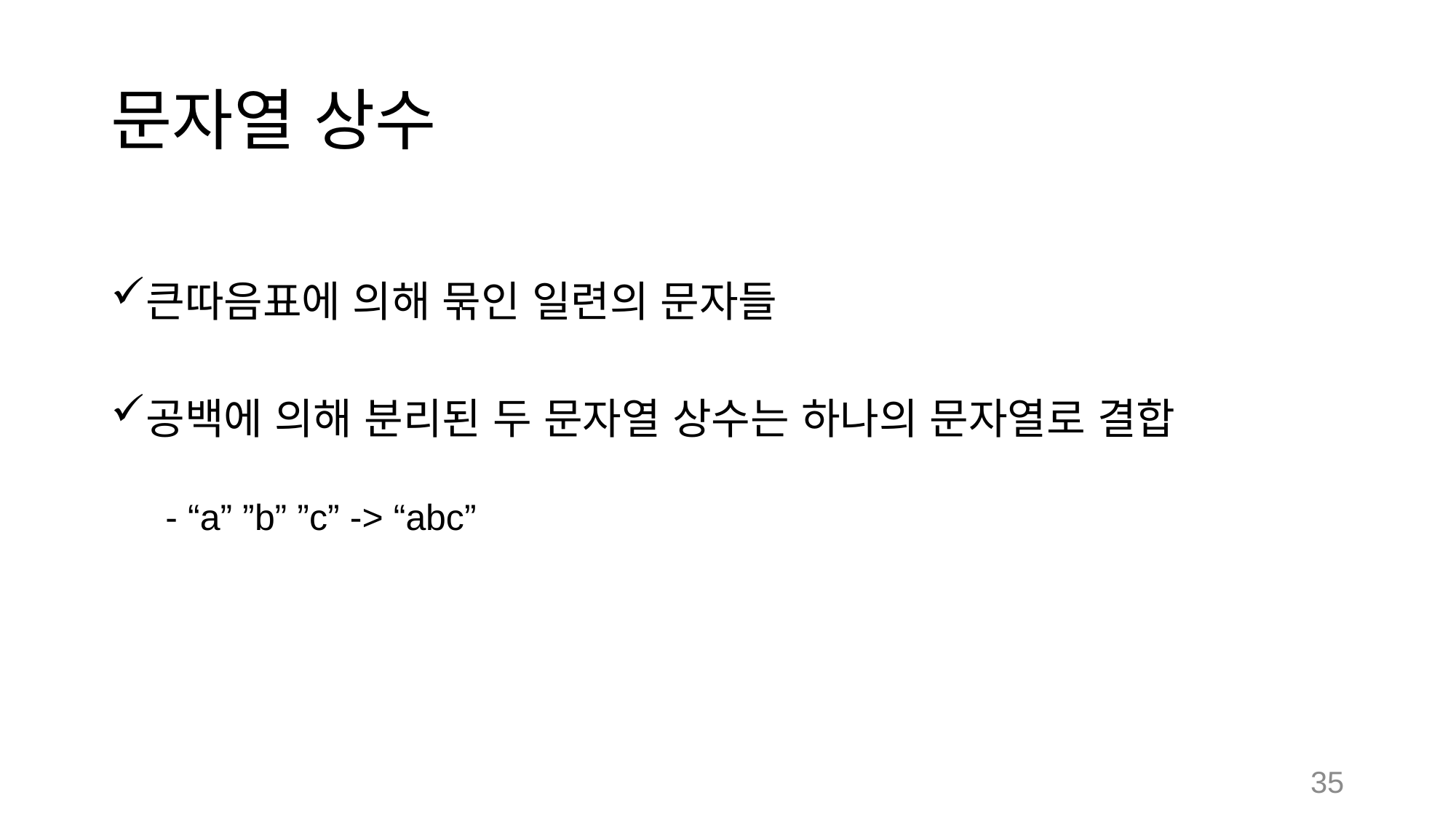

# 문자열 상수
큰따음표에 의해 묶인 일련의 문자들
공백에 의해 분리된 두 문자열 상수는 하나의 문자열로 결합
- “a” ”b” ”c” -> “abc”
35